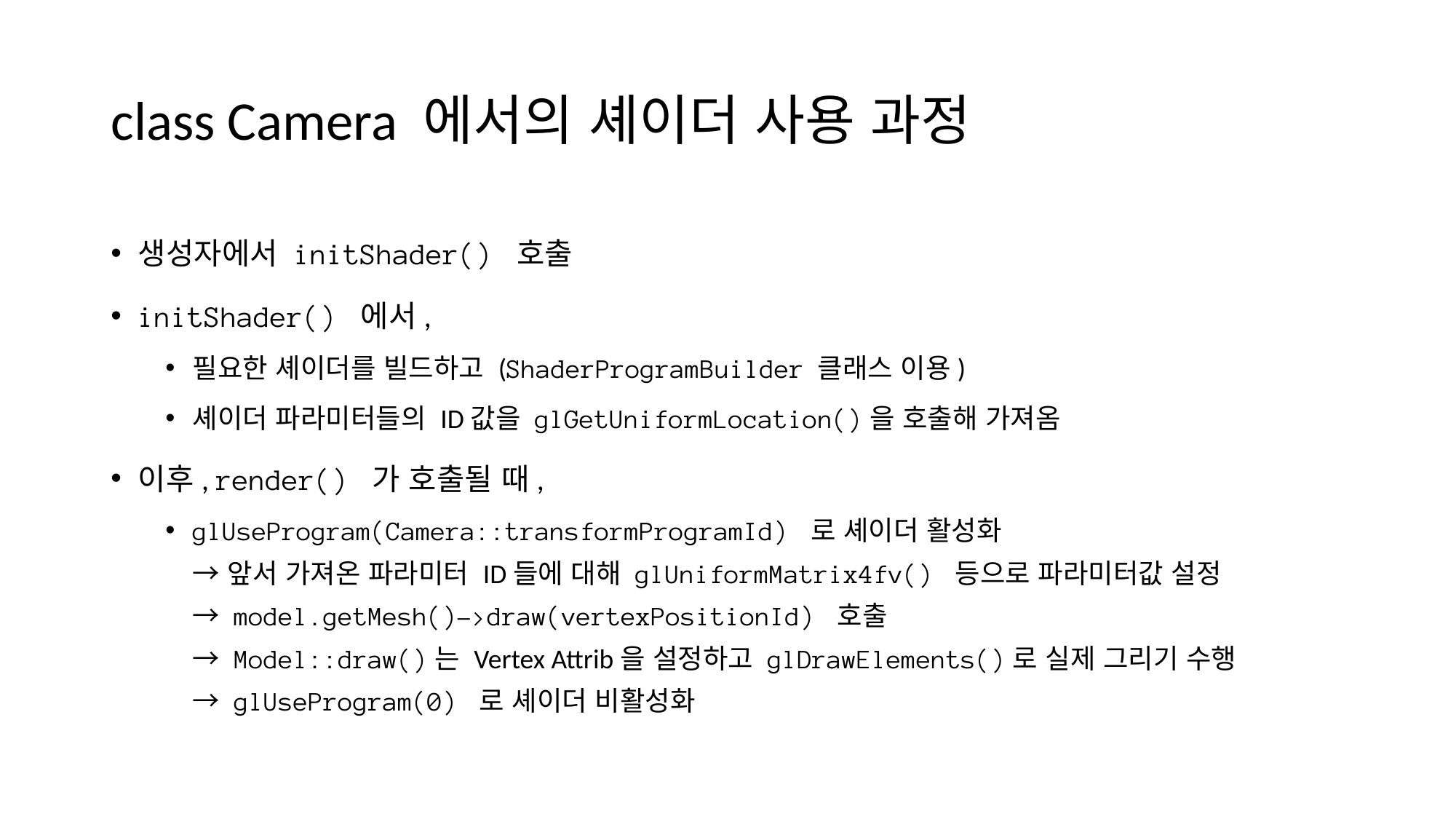

# class Camera 에서의 셰이더 사용 과정
생성자에서 initShader() 호출
initShader() 에서,
필요한 셰이더를 빌드하고 (ShaderProgramBuilder 클래스 이용)
셰이더 파라미터들의 ID값을 glGetUniformLocation()을 호출해 가져옴
이후, render() 가 호출될 때,
glUseProgram(Camera::transformProgramId) 로 셰이더 활성화
→ 앞서 가져온 파라미터 ID들에 대해 glUniformMatrix4fv() 등으로 파라미터값 설정
→ model.getMesh()->draw(vertexPositionId) 호출
→ Model::draw()는 Vertex Attrib을 설정하고 glDrawElements()로 실제 그리기 수행
→ glUseProgram(0) 로 셰이더 비활성화